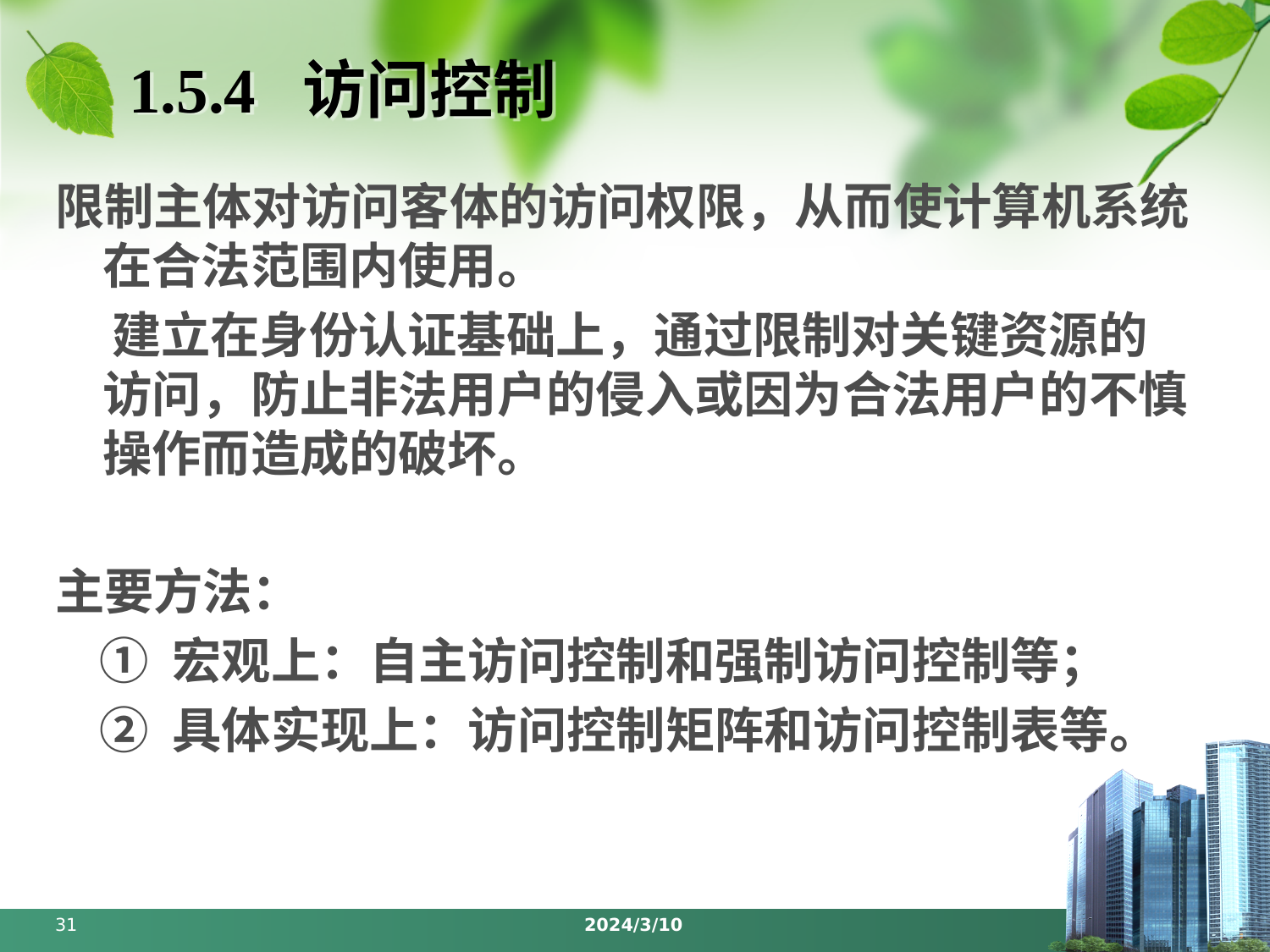

# 1.5.4  访问控制
限制主体对访问客体的访问权限，从而使计算机系统在合法范围内使用。
    建立在身份认证基础上，通过限制对关键资源的访问，防止非法用户的侵入或因为合法用户的不慎操作而造成的破坏。

主要方法：
    ① 宏观上：自主访问控制和强制访问控制等；
    ② 具体实现上：访问控制矩阵和访问控制表等。
31
2024/3/10